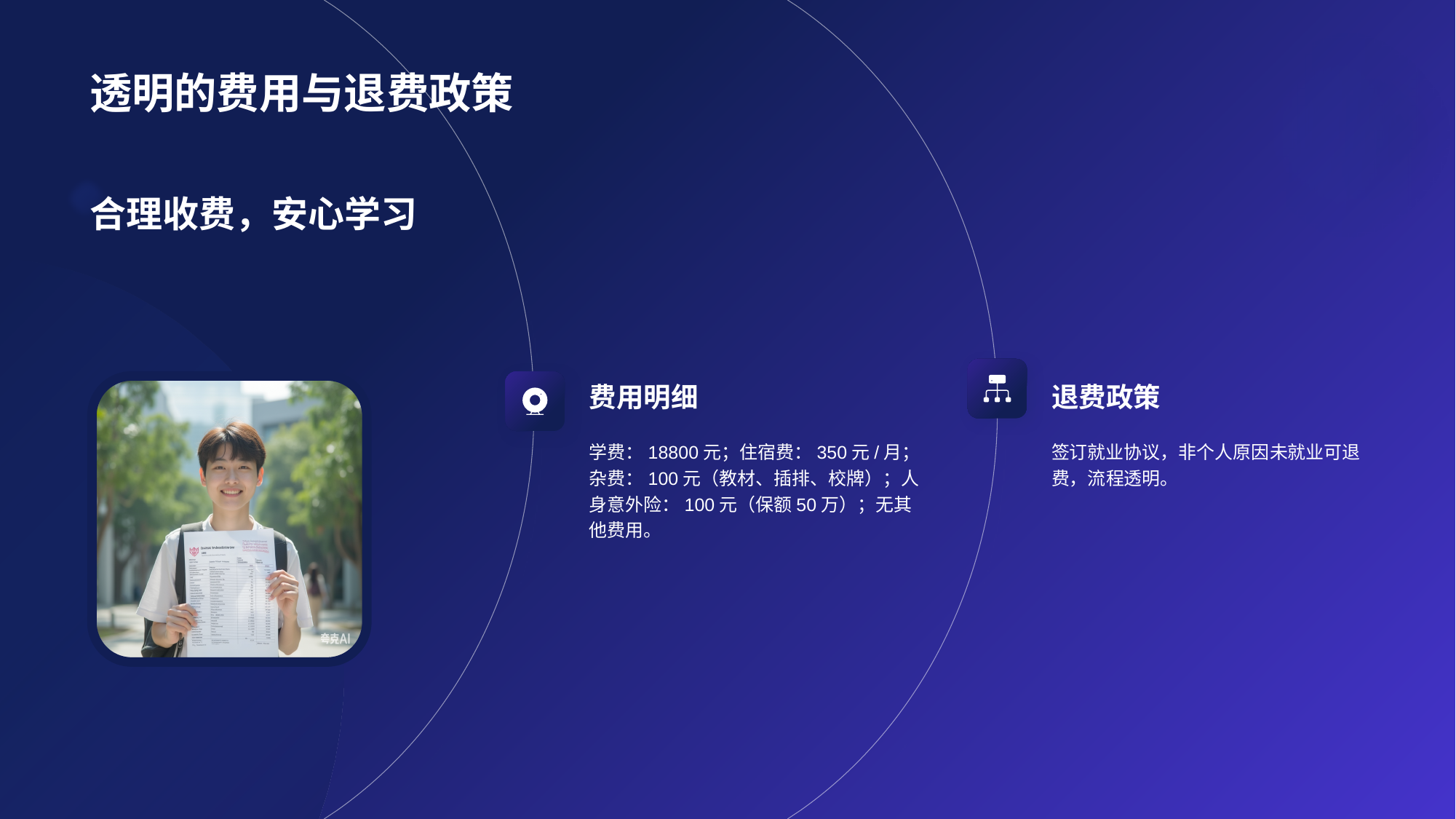

合理收费，安心学习

费用明细

学费：18800元；住宿费：350元/月；杂费：100元（教材、插排、校牌）；人身意外险：100元（保额50万）；无其他费用。
退费政策

签订就业协议，非个人原因未就业可退费，流程透明。

# 透明的费用与退费政策